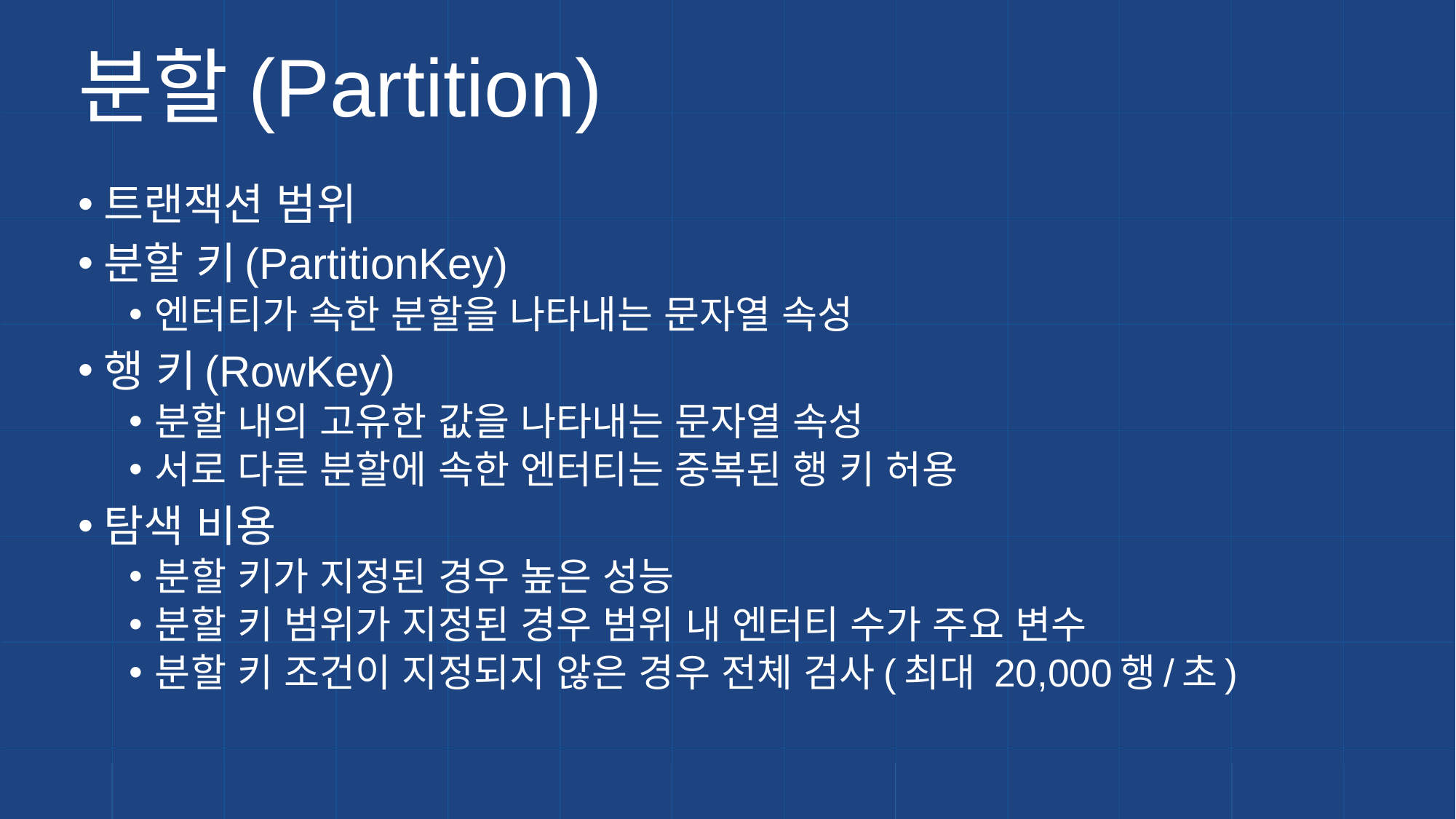

# 분할(Partition)
트랜잭션 범위
분할 키(PartitionKey)
엔터티가 속한 분할을 나타내는 문자열 속성
행 키(RowKey)
분할 내의 고유한 값을 나타내는 문자열 속성
서로 다른 분할에 속한 엔터티는 중복된 행 키 허용
탐색 비용
분할 키가 지정된 경우 높은 성능
분할 키 범위가 지정된 경우 범위 내 엔터티 수가 주요 변수
분할 키 조건이 지정되지 않은 경우 전체 검사(최대 20,000행/초)